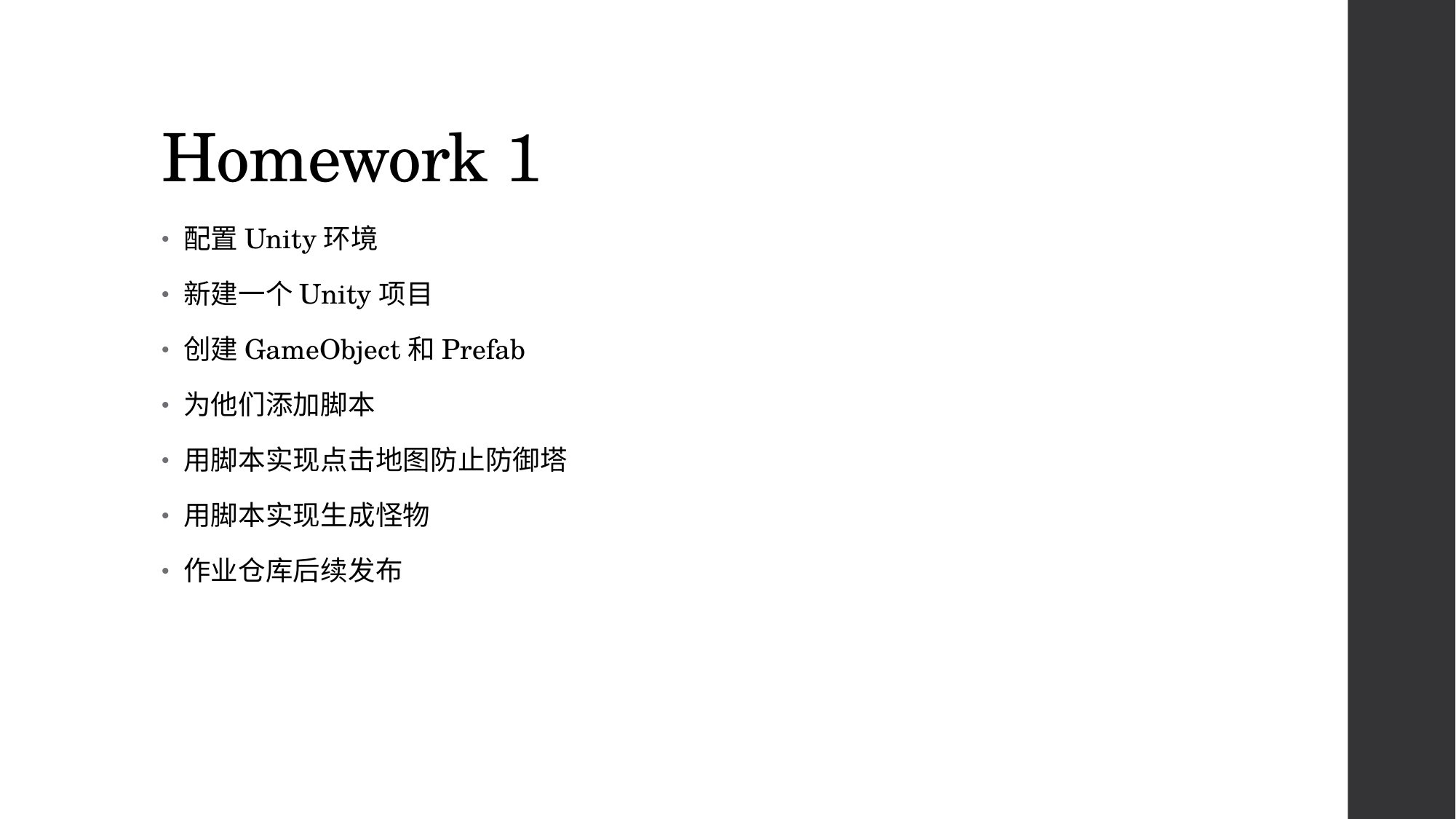

# Homework 1
配置Unity环境
新建一个Unity项目
创建GameObject和Prefab
为他们添加脚本
用脚本实现点击地图防止防御塔
用脚本实现生成怪物
作业仓库后续发布